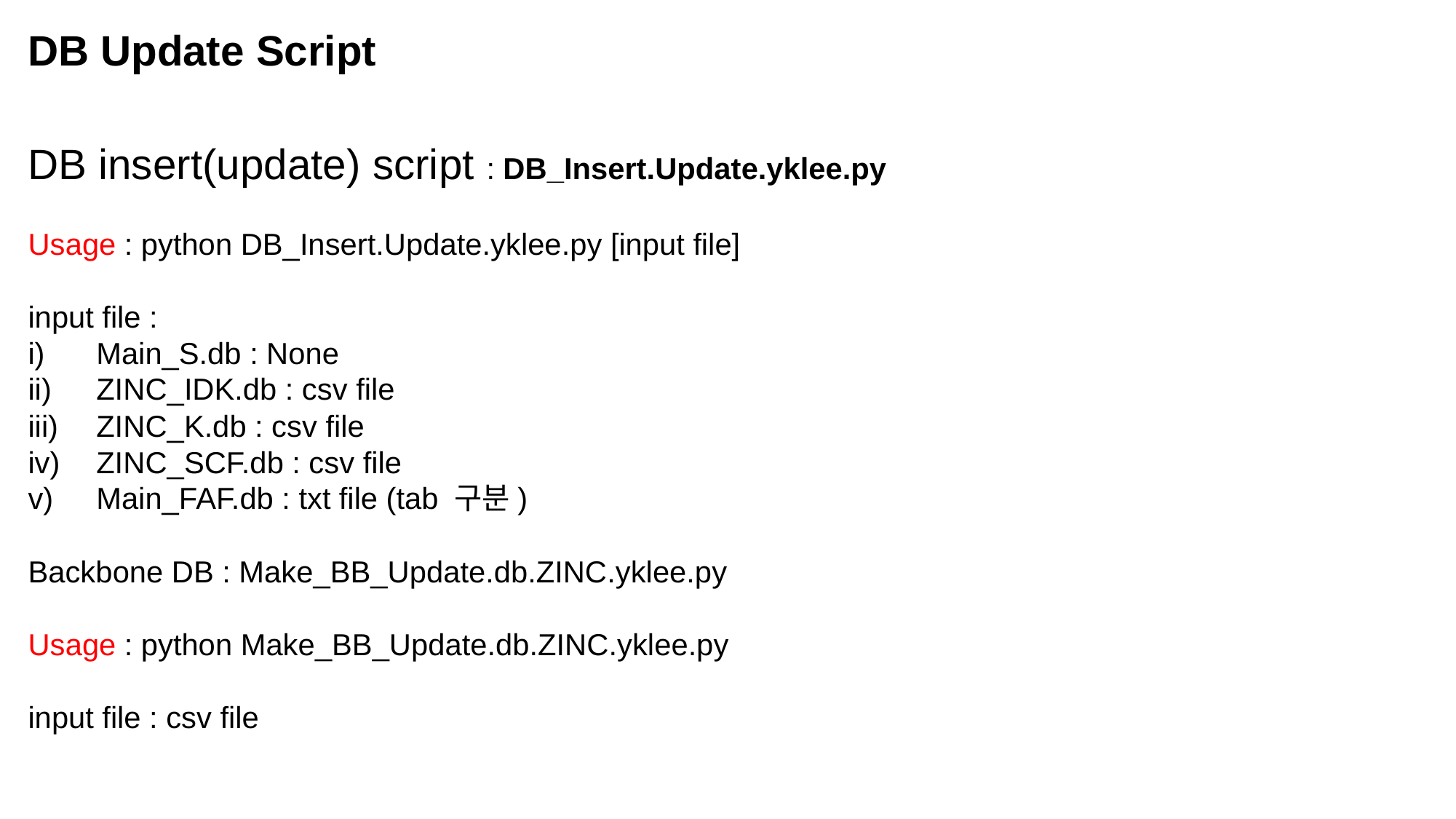

DB Update Script
DB insert(update) script : DB_Insert.Update.yklee.py

Usage : python DB_Insert.Update.yklee.py [input file]

input file :
Main_S.db : None
ZINC_IDK.db : csv file
ZINC_K.db : csv file
ZINC_SCF.db : csv file
Main_FAF.db : txt file (tab 구분)

Backbone DB : Make_BB_Update.db.ZINC.yklee.py

Usage : python Make_BB_Update.db.ZINC.yklee.py

input file : csv file